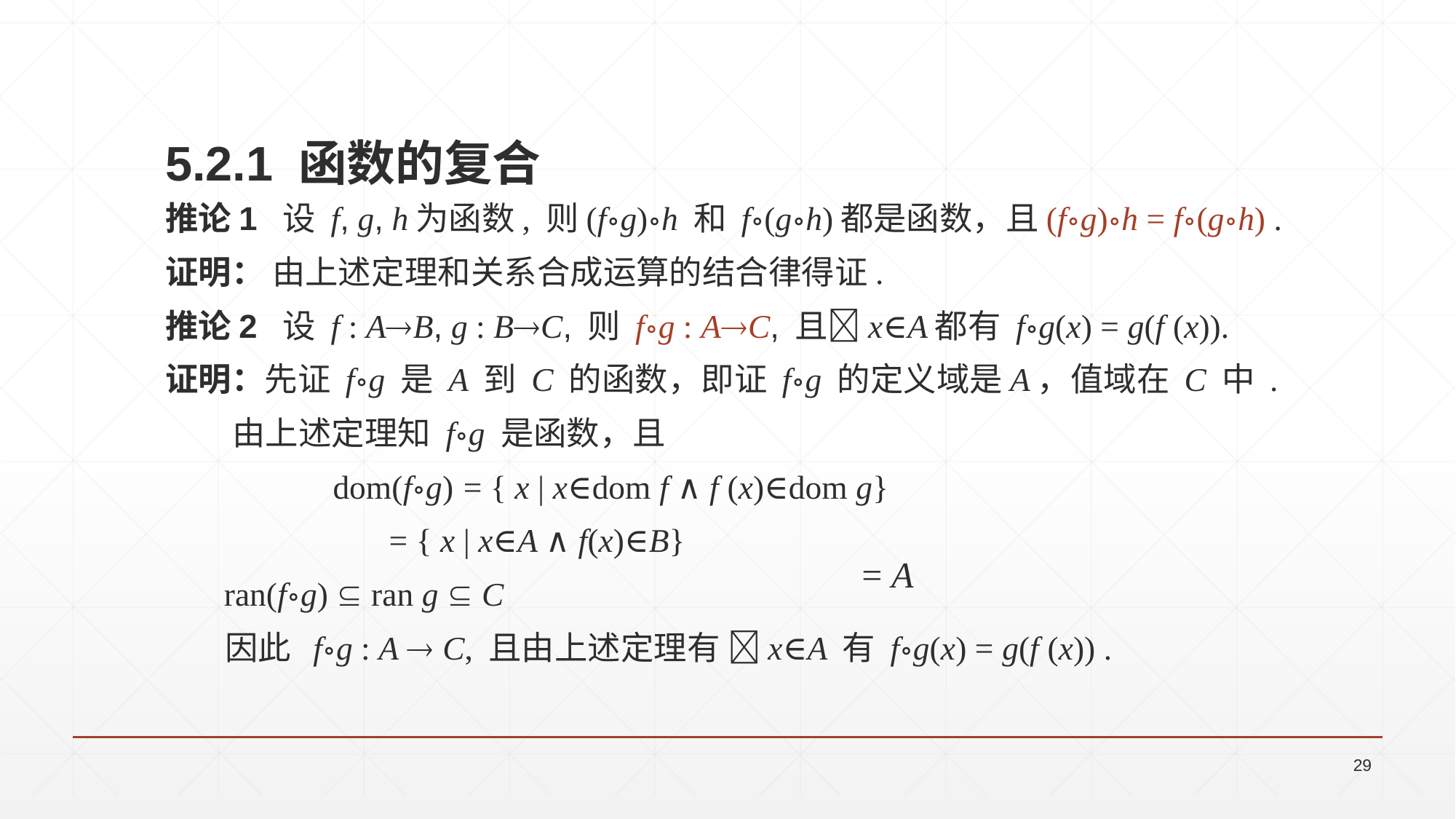

5.2.1 函数的复合
推论1  设 f, g, h为函数, 则(f∘g)∘h 和 f∘(g∘h)都是函数，且(f∘g)∘h = f∘(g∘h) .
证明： 由上述定理和关系合成运算的结合律得证.
推论2  设 f : A→B, g : B→C, 则 f∘g : A→C, 且∀x∈A都有 f∘g(x) = g(f (x)).
证明：先证 f∘g 是 A 到 C 的函数，即证 f∘g 的定义域是A，值域在 C 中 .
        由上述定理知 f∘g 是函数，且
                    dom(f∘g) 	= { x | x∈dom f ∧ f (x)∈dom g}
                        	= { x | x∈A ∧ f(x)∈B}
       ran(f∘g) ⊆ ran g ⊆ C
       因此  f∘g : A → C, 且由上述定理有 ∀x∈A 有 f∘g(x) = g(f (x)) .
= A
29